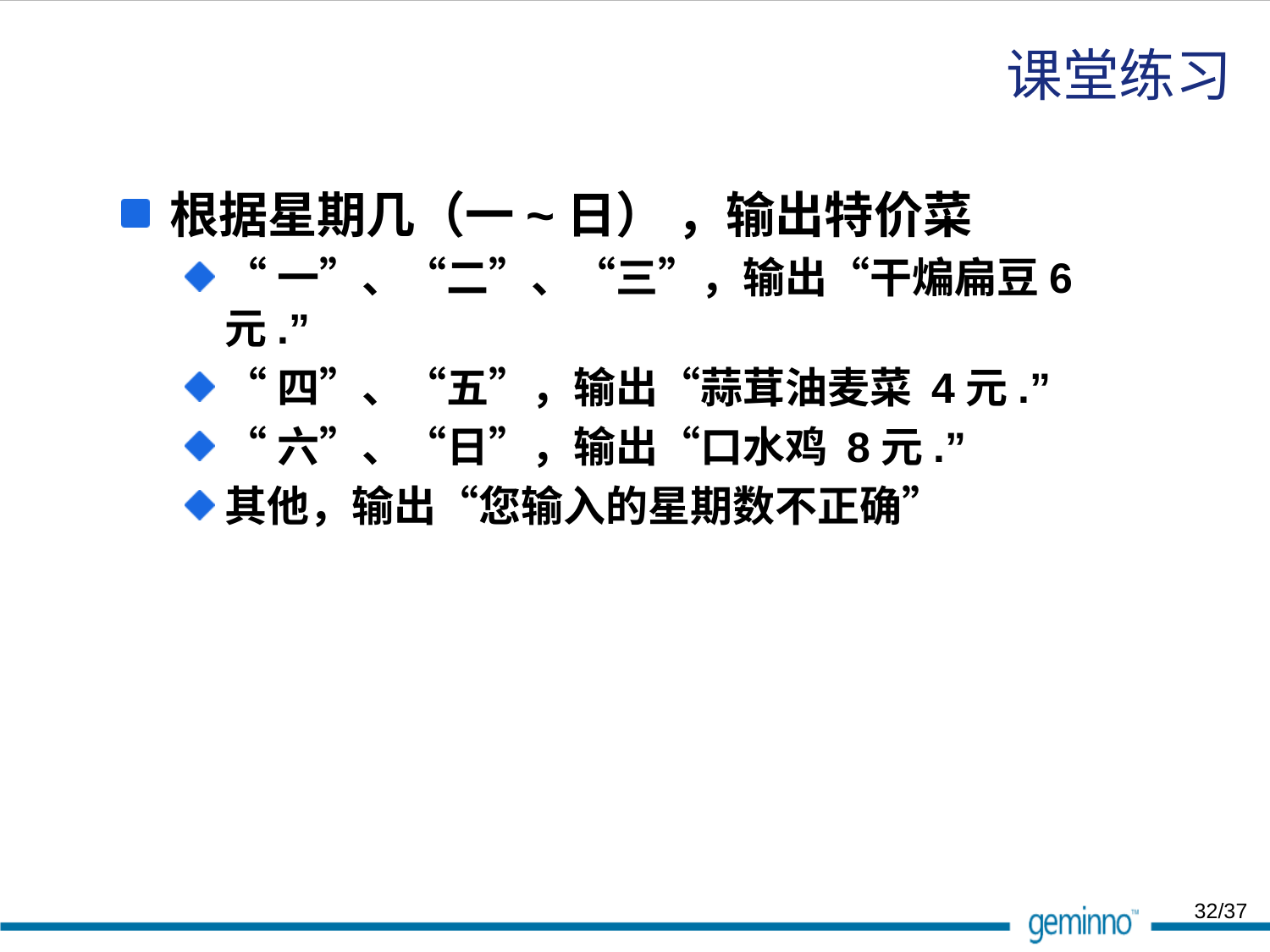

# 课堂练习
根据星期几（一~日） ，输出特价菜
“一”、“二”、“三”，输出“干煸扁豆6元.”
“四”、“五”，输出“蒜茸油麦菜 4元.”
“六”、“日”，输出“口水鸡 8元.”
其他，输出“您输入的星期数不正确”

32/37